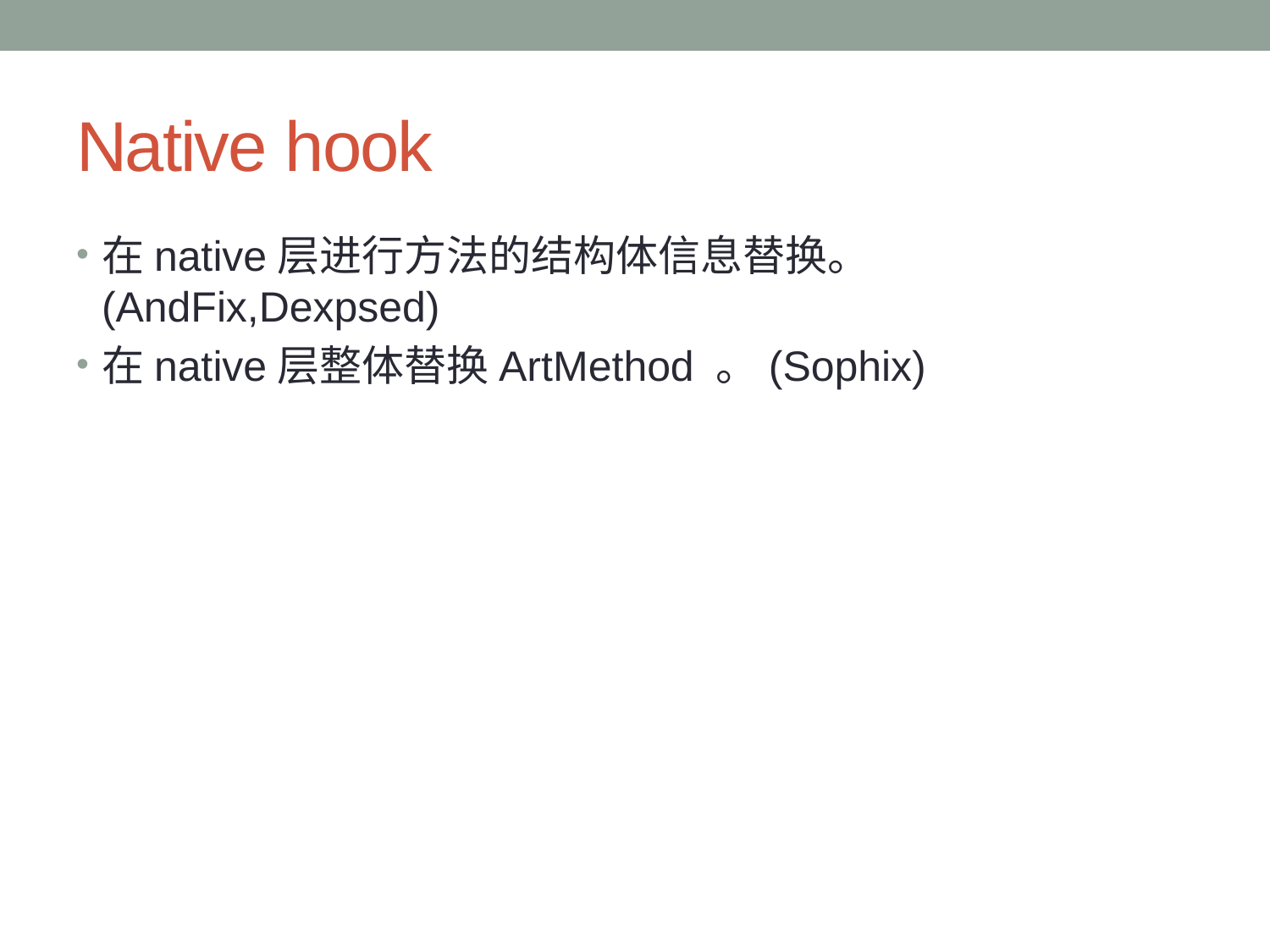

# Native hook
在native层进行方法的结构体信息替换。 (AndFix,Dexpsed)
在native层整体替换ArtMethod 。(Sophix)